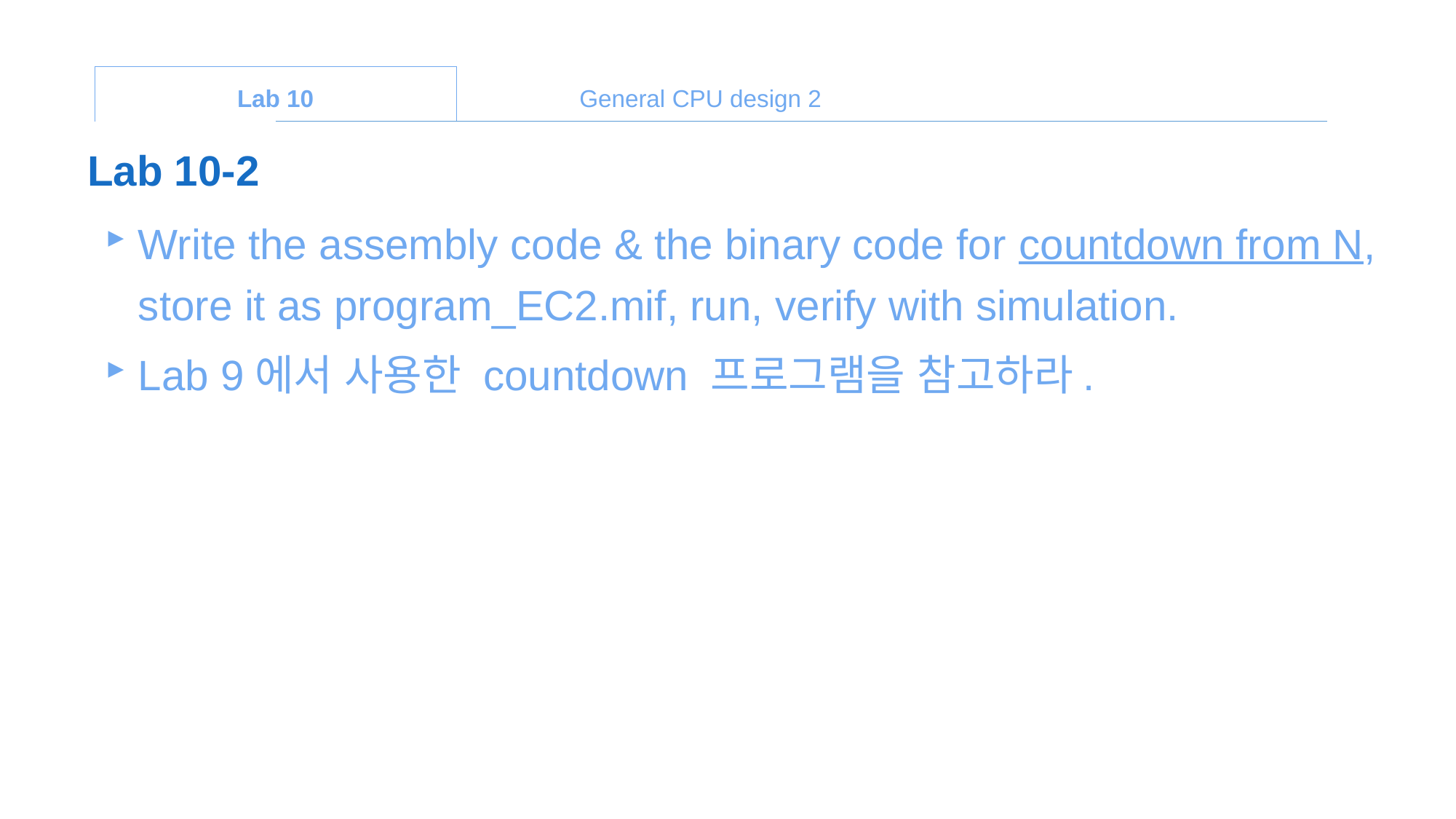

Lab 10
General CPU design 2
Lab 10-2
Write the assembly code & the binary code for countdown from N, store it as program_EC2.mif, run, verify with simulation.
Lab 9에서 사용한 countdown 프로그램을 참고하라.